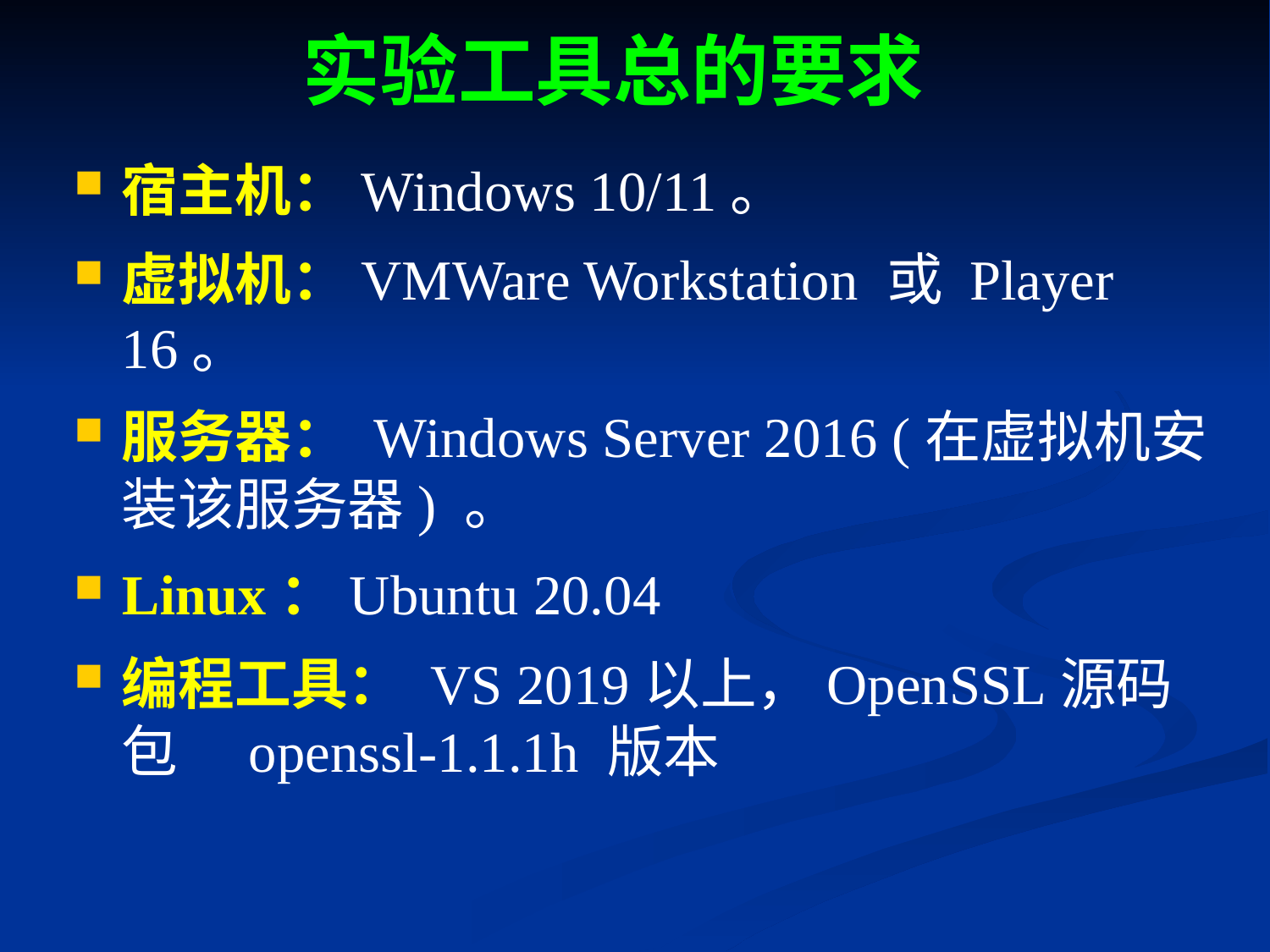

# 实验工具总的要求
宿主机：Windows 10/11。
虚拟机：VMWare Workstation 或 Player 16。
服务器： Windows Server 2016 (在虚拟机安装该服务器) 。
Linux：Ubuntu 20.04
编程工具： VS 2019以上，OpenSSL源码包	openssl-1.1.1h 版本